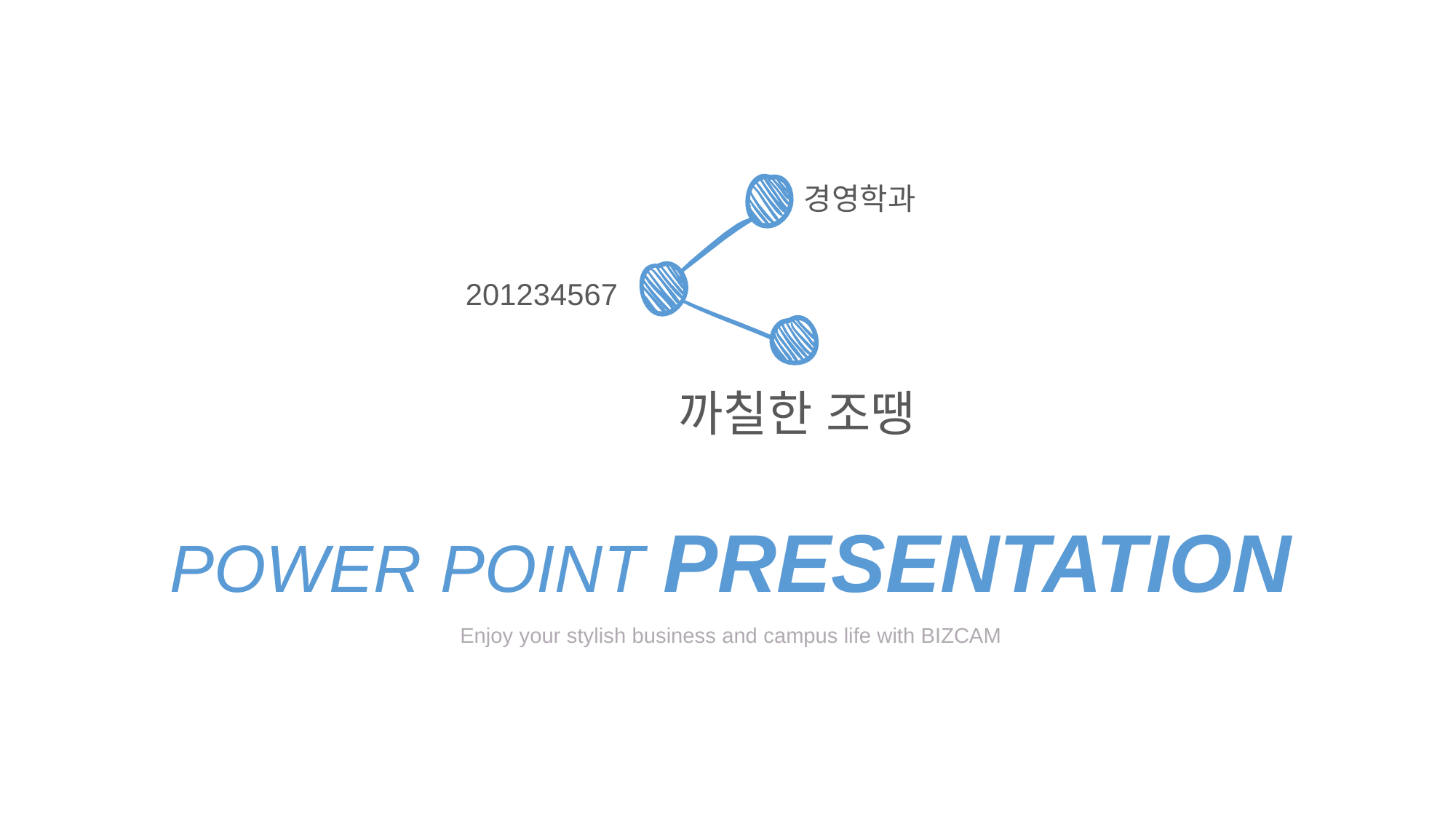

경영학과

201234567
까칠한 조땡
POWER POINT PRESENTATION
Enjoy your stylish business and campus life with BIZCAM